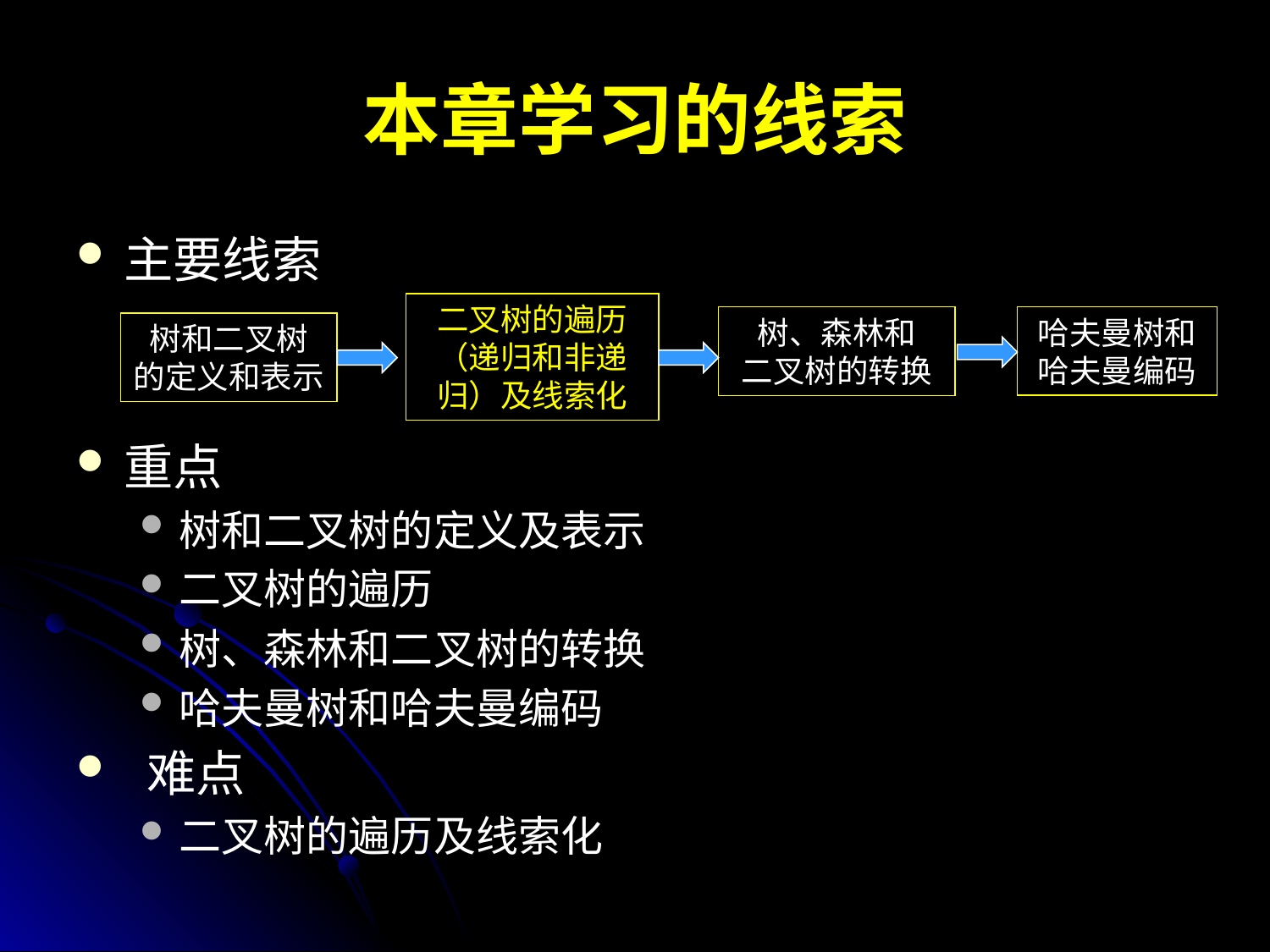

# 本章学习的线索
主要线索

重点
树和二叉树的定义及表示
二叉树的遍历
树、森林和二叉树的转换
哈夫曼树和哈夫曼编码
 难点
二叉树的遍历及线索化
二叉树的遍历（递归和非递归）及线索化
哈夫曼树和哈夫曼编码
树、森林和
二叉树的转换
树和二叉树
的定义和表示